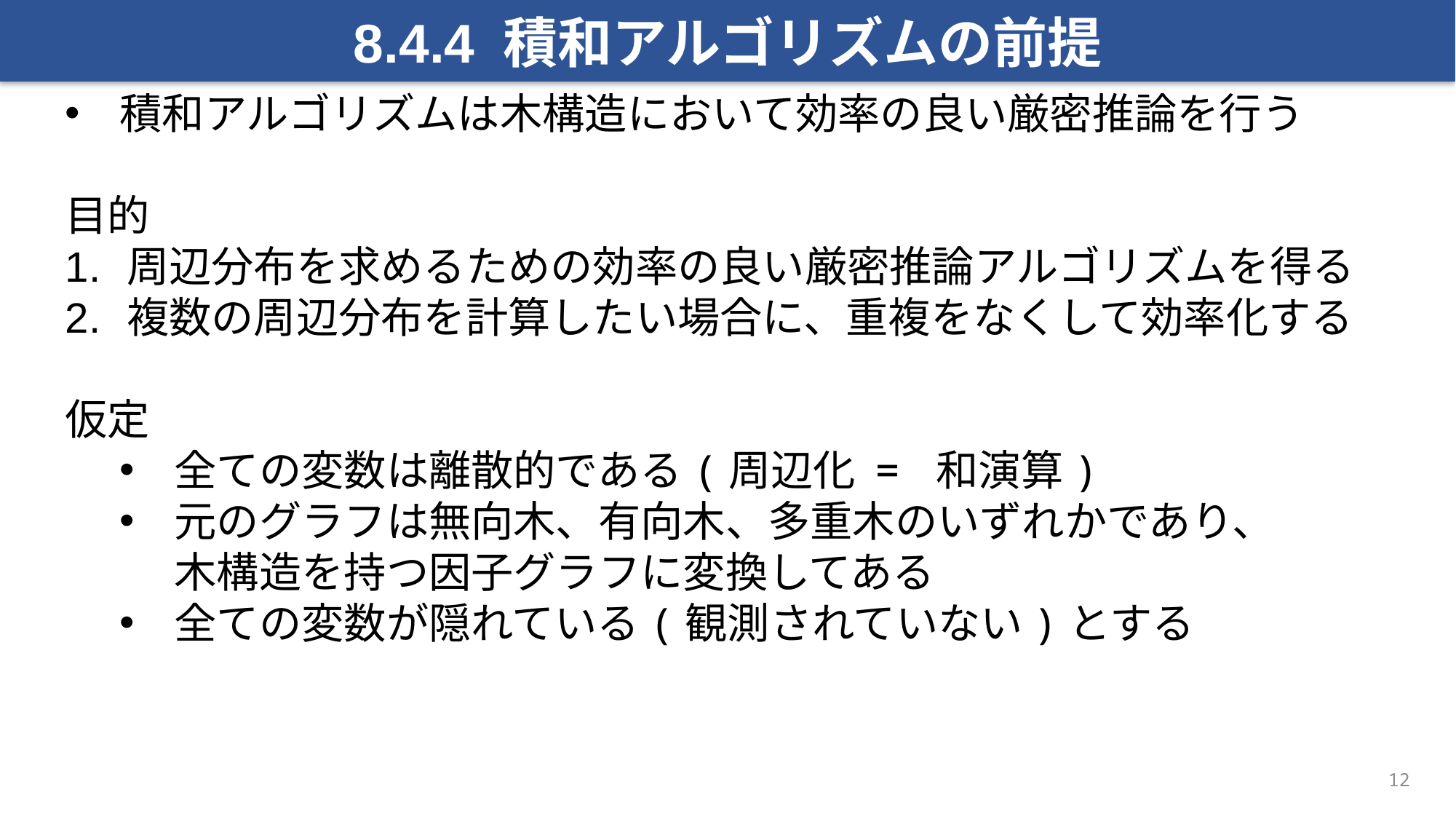

8.4.4 積和アルゴリズムの前提
積和アルゴリズムは木構造において効率の良い厳密推論を行う

目的
周辺分布を求めるための効率の良い厳密推論アルゴリズムを得る
複数の周辺分布を計算したい場合に、重複をなくして効率化する

仮定
全ての変数は離散的である(周辺化 = 和演算)
元のグラフは無向木、有向木、多重木のいずれかであり、
木構造を持つ因子グラフに変換してある
全ての変数が隠れている(観測されていない)とする

12